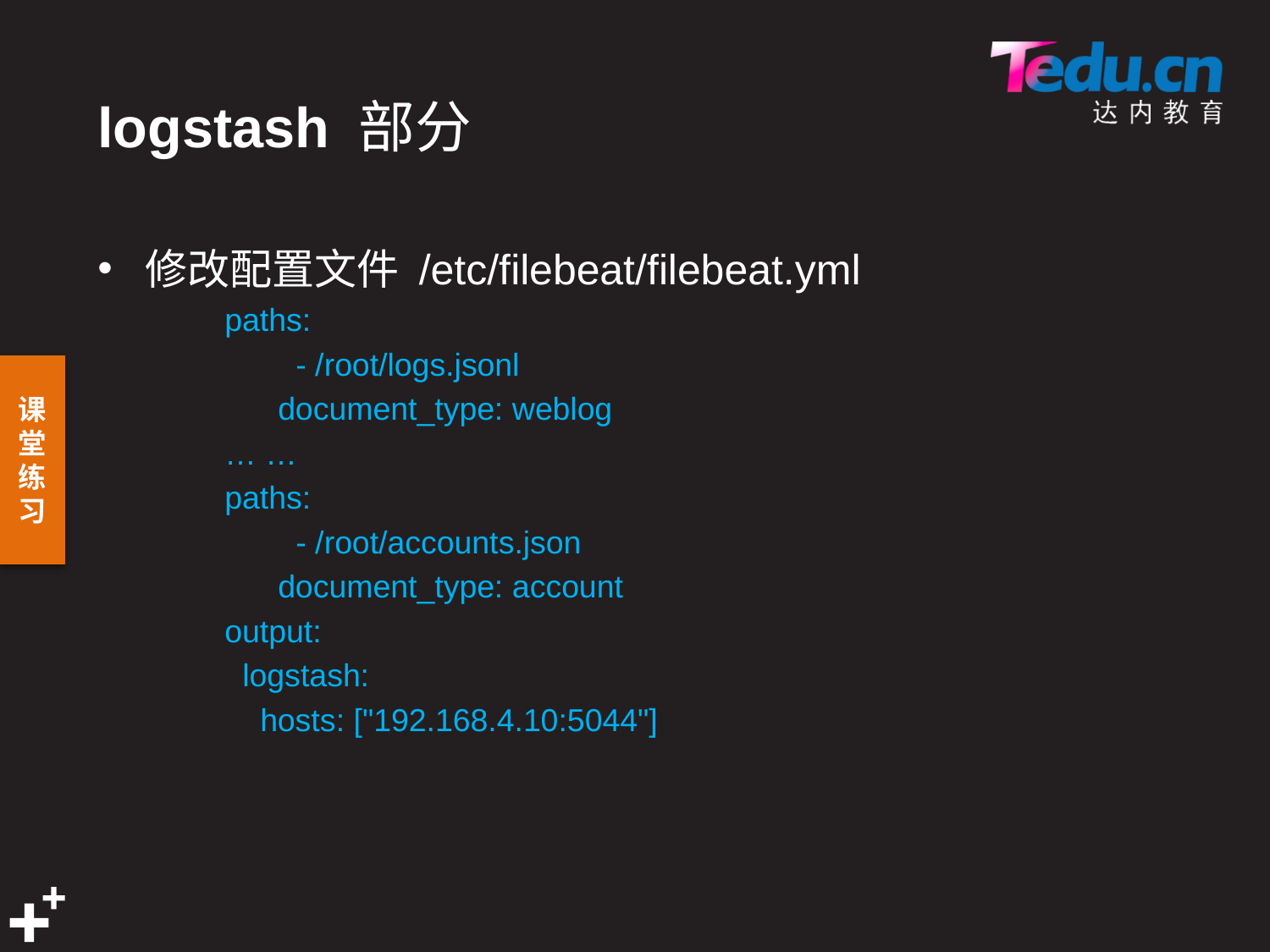

# logstash 部分
修改配置文件 /etc/filebeat/filebeat.yml
paths:
        - /root/logs.jsonl
      document_type: weblog
… …
paths:
        - /root/accounts.json
      document_type: account
output:
  logstash:
    hosts: ["192.168.4.10:5044"]